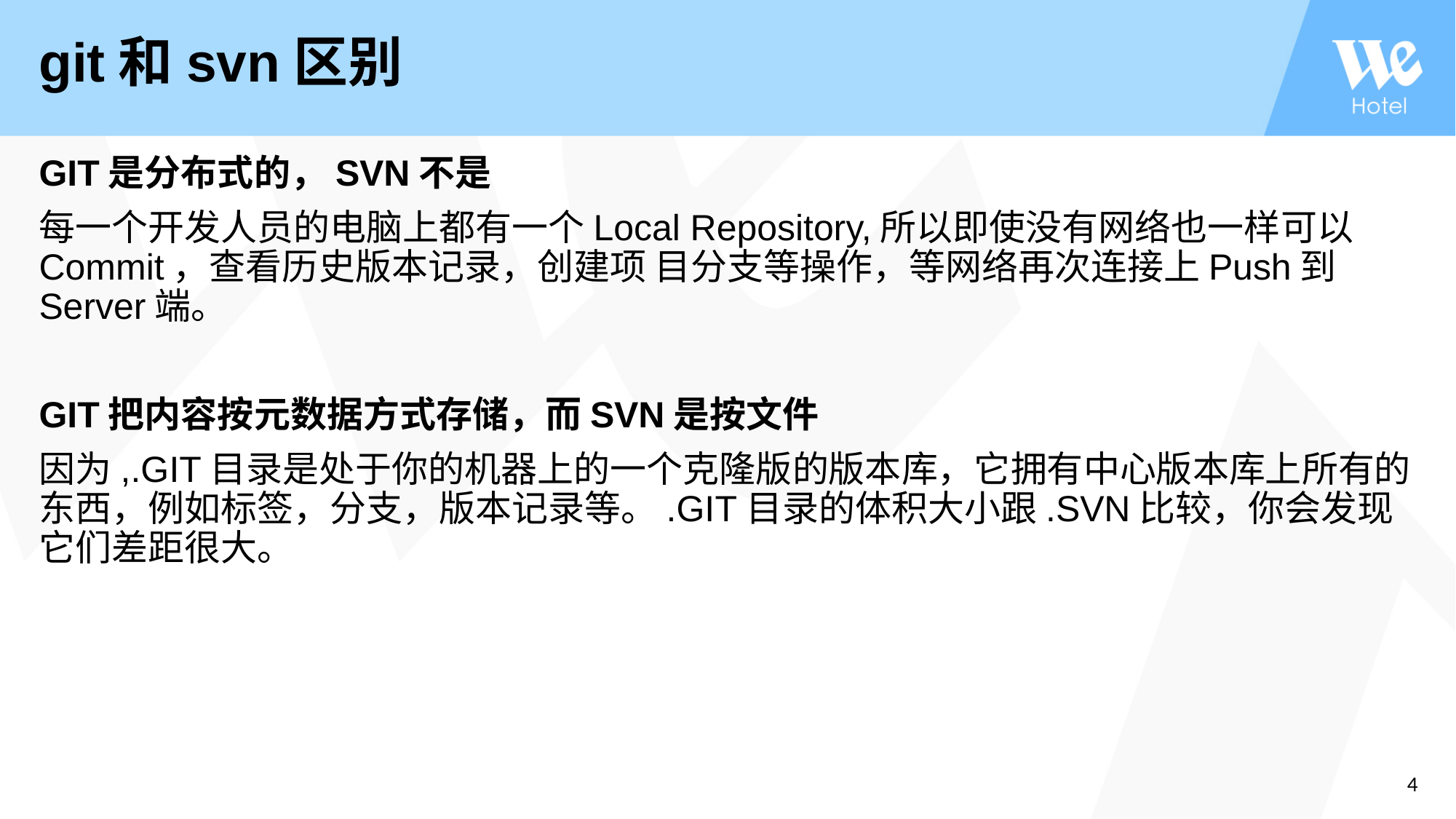

# git和svn区别
GIT是分布式的，SVN不是
每一个开发人员的电脑上都有一个Local Repository,所以即使没有网络也一样可以Commit，查看历史版本记录，创建项 目分支等操作，等网络再次连接上Push到Server端。

GIT把内容按元数据方式存储，而SVN是按文件
因为,.GIT目录是处于你的机器上的一个克隆版的版本库，它拥有中心版本库上所有的东西，例如标签，分支，版本记录等。.GIT目录的体积大小跟.SVN比较，你会发现它们差距很大。

4